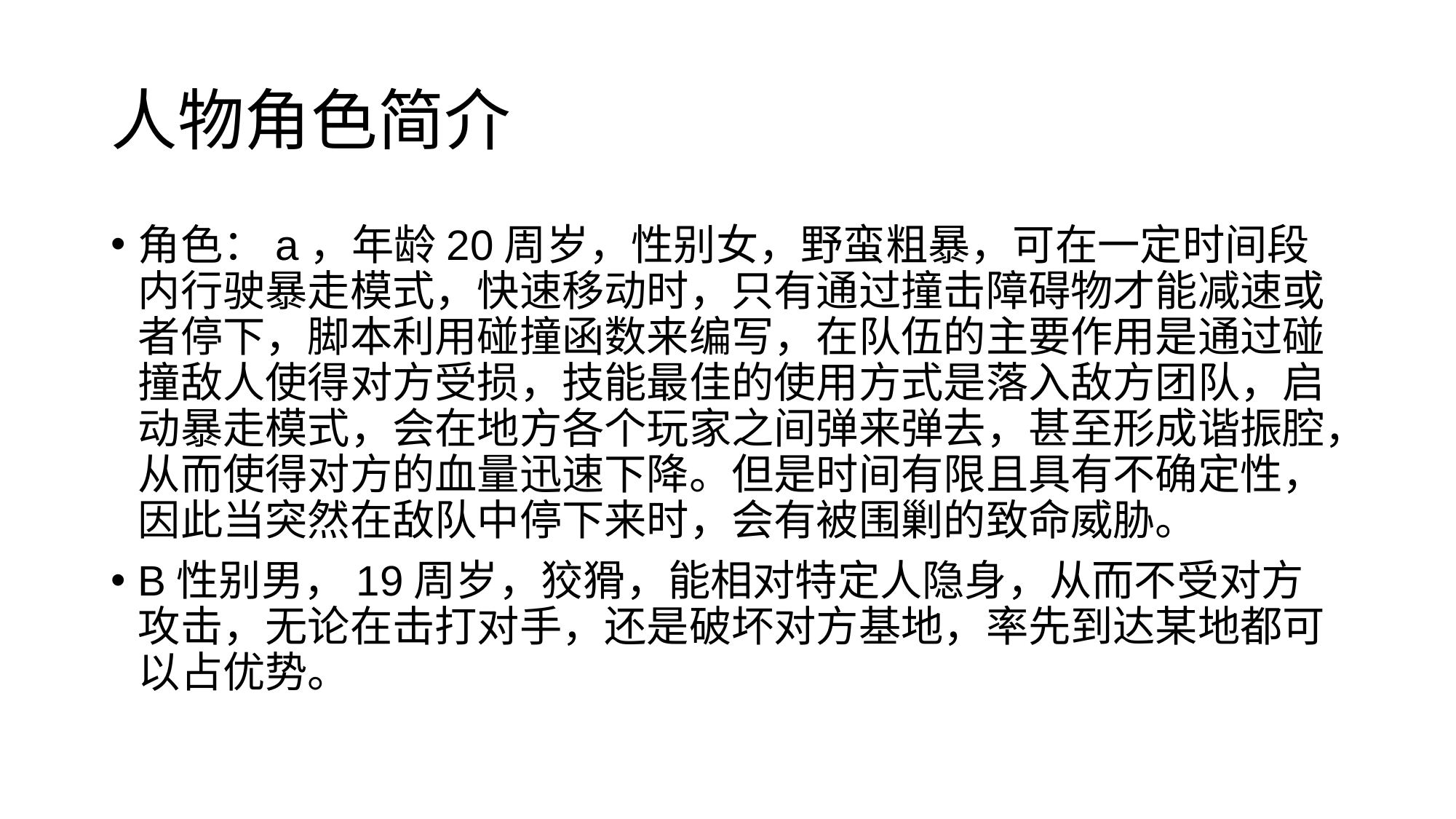

# 人物角色简介
角色：a，年龄20周岁，性别女，野蛮粗暴，可在一定时间段内行驶暴走模式，快速移动时，只有通过撞击障碍物才能减速或者停下，脚本利用碰撞函数来编写，在队伍的主要作用是通过碰撞敌人使得对方受损，技能最佳的使用方式是落入敌方团队，启动暴走模式，会在地方各个玩家之间弹来弹去，甚至形成谐振腔，从而使得对方的血量迅速下降。但是时间有限且具有不确定性，因此当突然在敌队中停下来时，会有被围剿的致命威胁。
B性别男，19周岁，狡猾，能相对特定人隐身，从而不受对方攻击，无论在击打对手，还是破坏对方基地，率先到达某地都可以占优势。